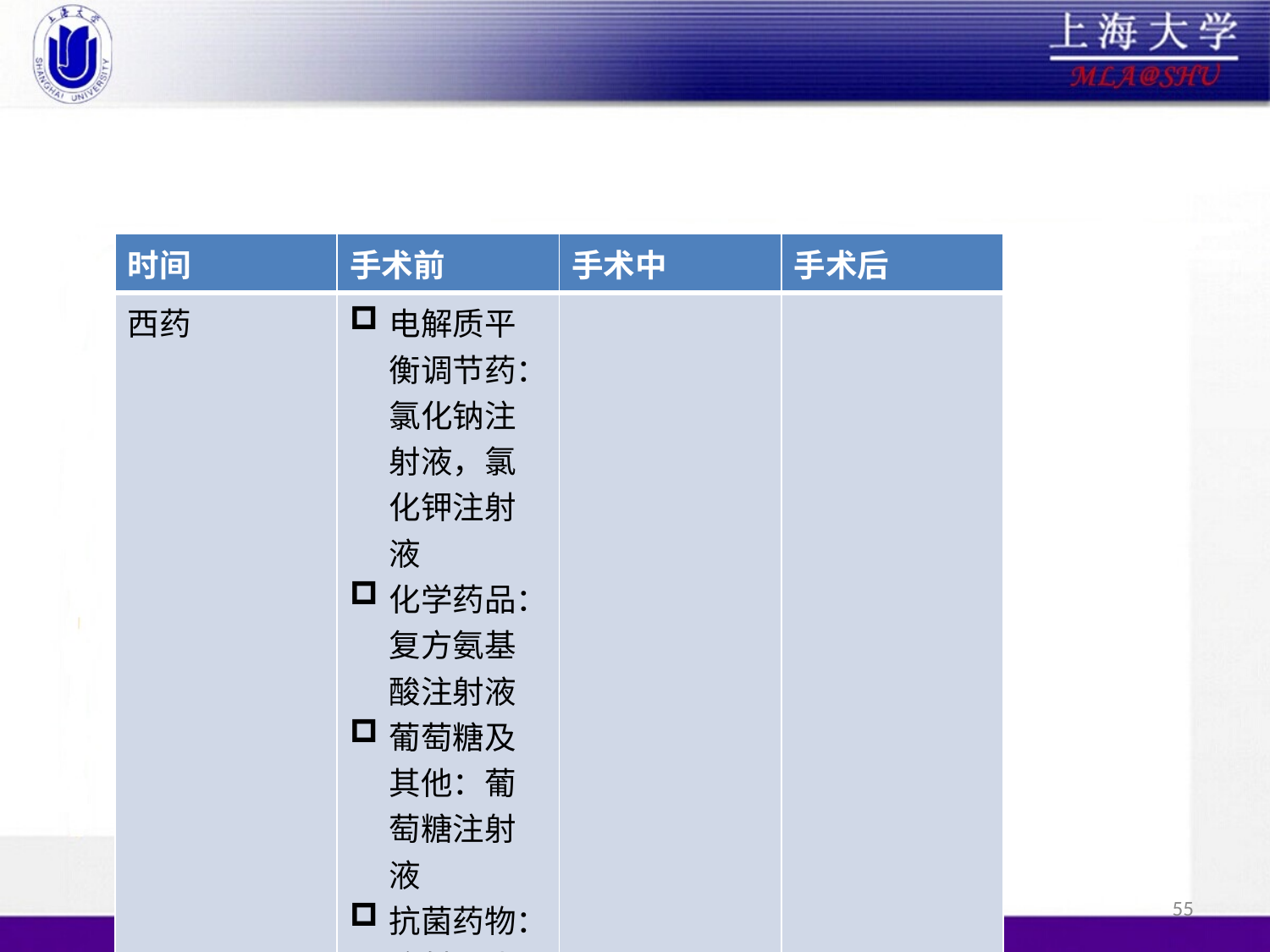

#
| 时间 | 手术前 | 手术中 | 手术后 |
| --- | --- | --- | --- |
| 西药 | 电解质平衡调节药：氯化钠注射液，氯化钾注射液 化学药品：复方氨基酸注射液 葡萄糖及其他：葡萄糖注射液 抗菌药物：注射用头孢哌酮钠舒巴坦钠 |  |  |
|  |  |  |  |
55